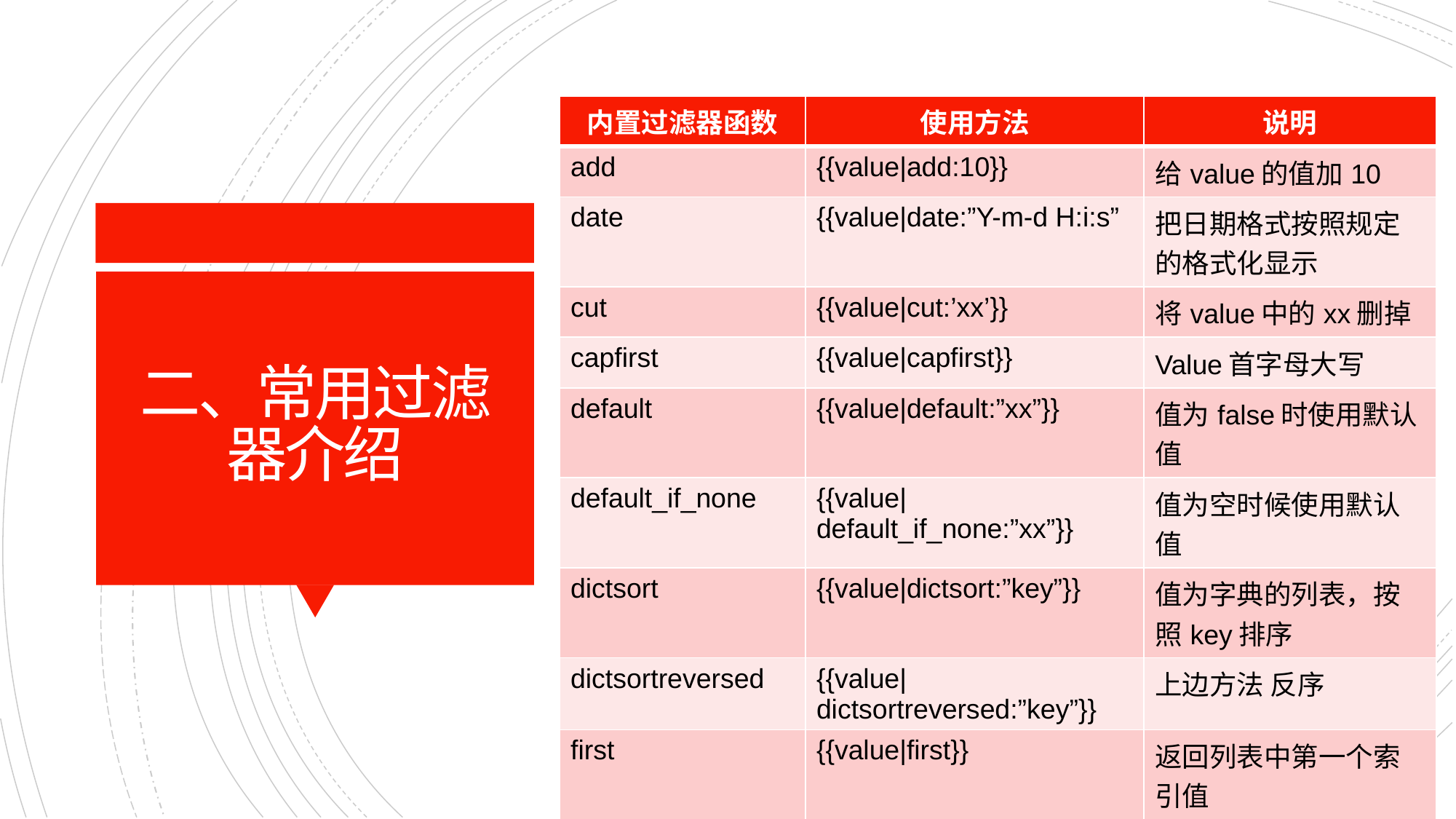

| 内置过滤器函数 | 使用方法 | 说明 |
| --- | --- | --- |
| add | {{value|add:10}} | 给value的值加10 |
| date | {{value|date:”Y-m-d H:i:s” | 把日期格式按照规定的格式化显示 |
| cut | {{value|cut:’xx’}} | 将value中的xx删掉 |
| capfirst | {{value|capfirst}} | Value首字母大写 |
| default | {{value|default:”xx”}} | 值为false时使用默认值 |
| default\_if\_none | {{value|default\_if\_none:”xx”}} | 值为空时候使用默认值 |
| dictsort | {{value|dictsort:”key”}} | 值为字典的列表，按照key排序 |
| dictsortreversed | {{value|dictsortreversed:”key”}} | 上边方法 反序 |
| first | {{value|first}} | 返回列表中第一个索引值 |
# 二、常用过滤器介绍